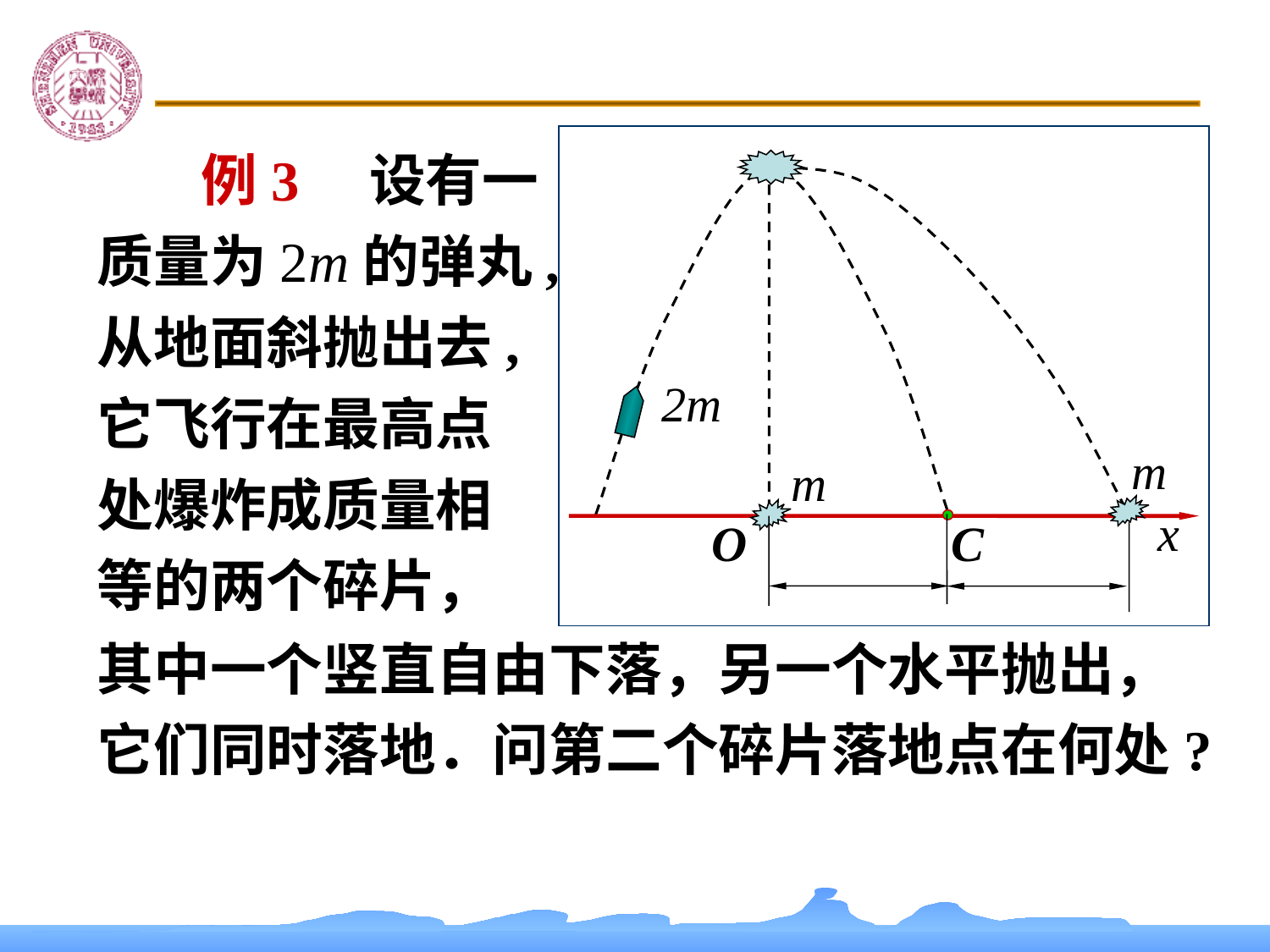

例3　设有一质量为2m的弹丸,从地面斜抛出去,它飞行在最高点处爆炸成质量相等的两个碎片，

2m

m
m

x

O
C

其中一个竖直自由下落，另一个水平抛出，它们同时落地．问第二个碎片落地点在何处?